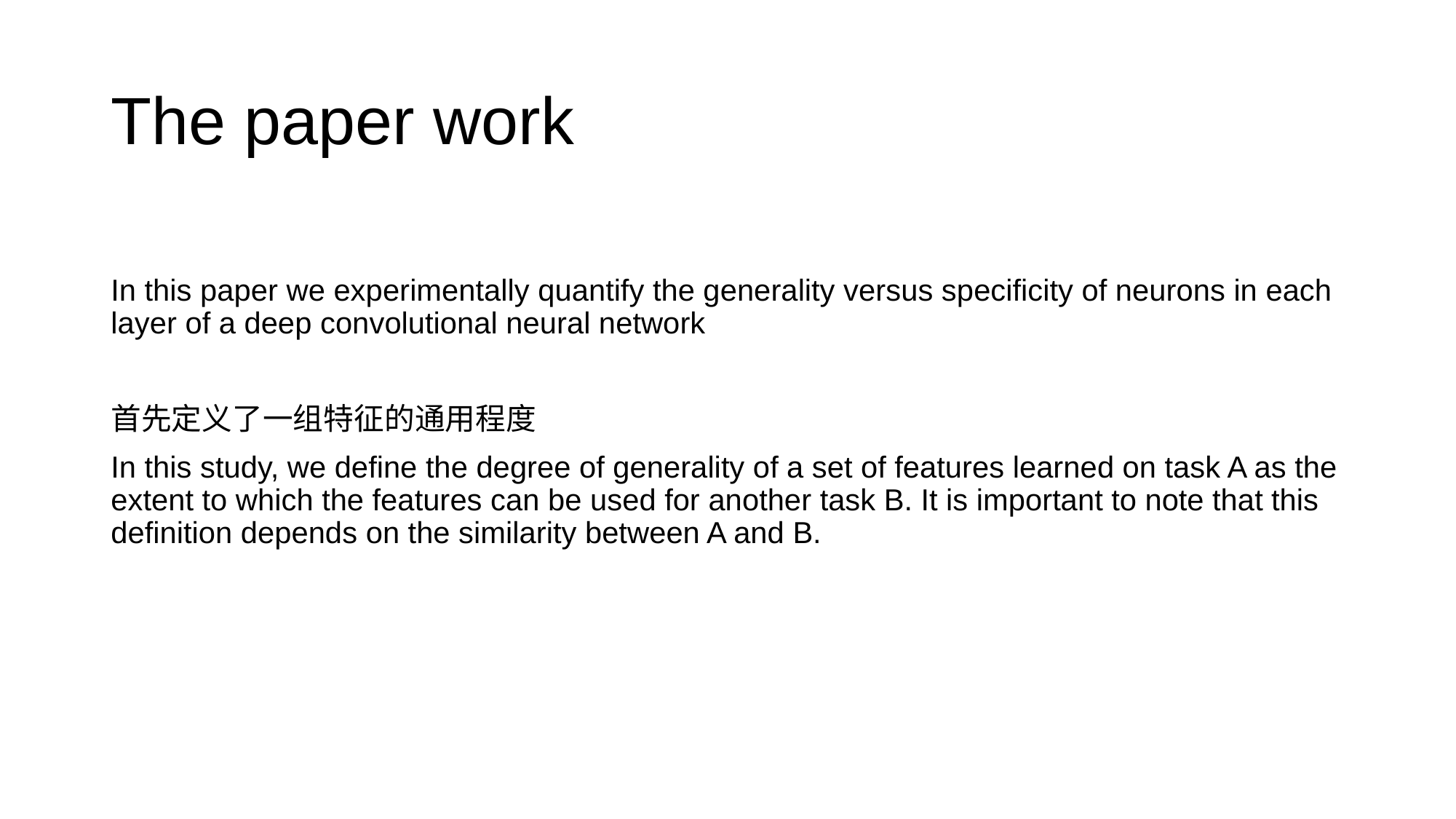

# The paper work

In this paper we experimentally quantify the generality versus specificity of neurons in each layer of a deep convolutional neural network

首先定义了一组特征的通用程度
In this study, we define the degree of generality of a set of features learned on task A as the extent to which the features can be used for another task B. It is important to note that this definition depends on the similarity between A and B.